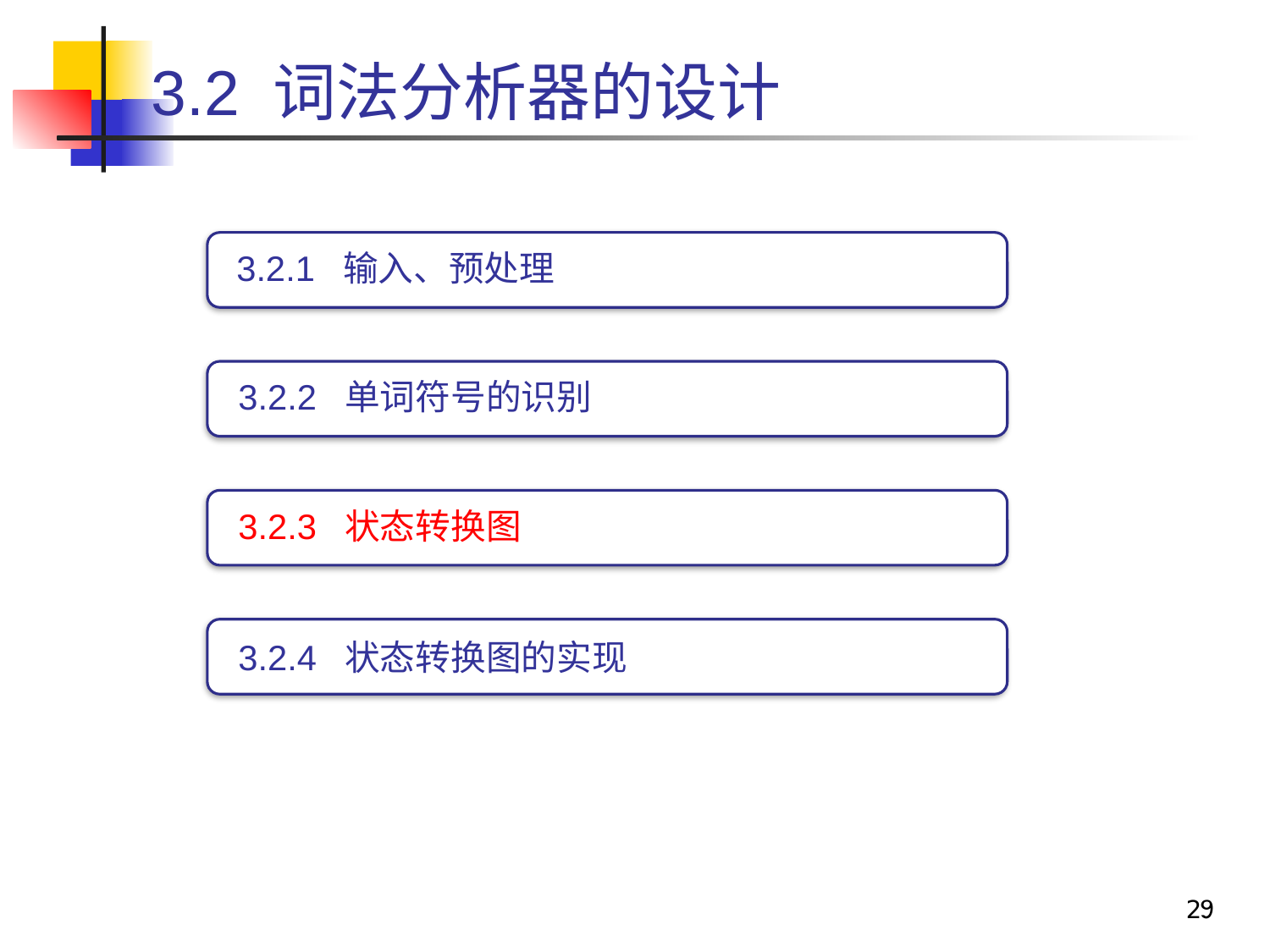

# 3.2 词法分析器的设计

3.2.1  输入、预处理

3.2.2  单词符号的识别

3.2.3  状态转换图

3.2.4  状态转换图的实现
29